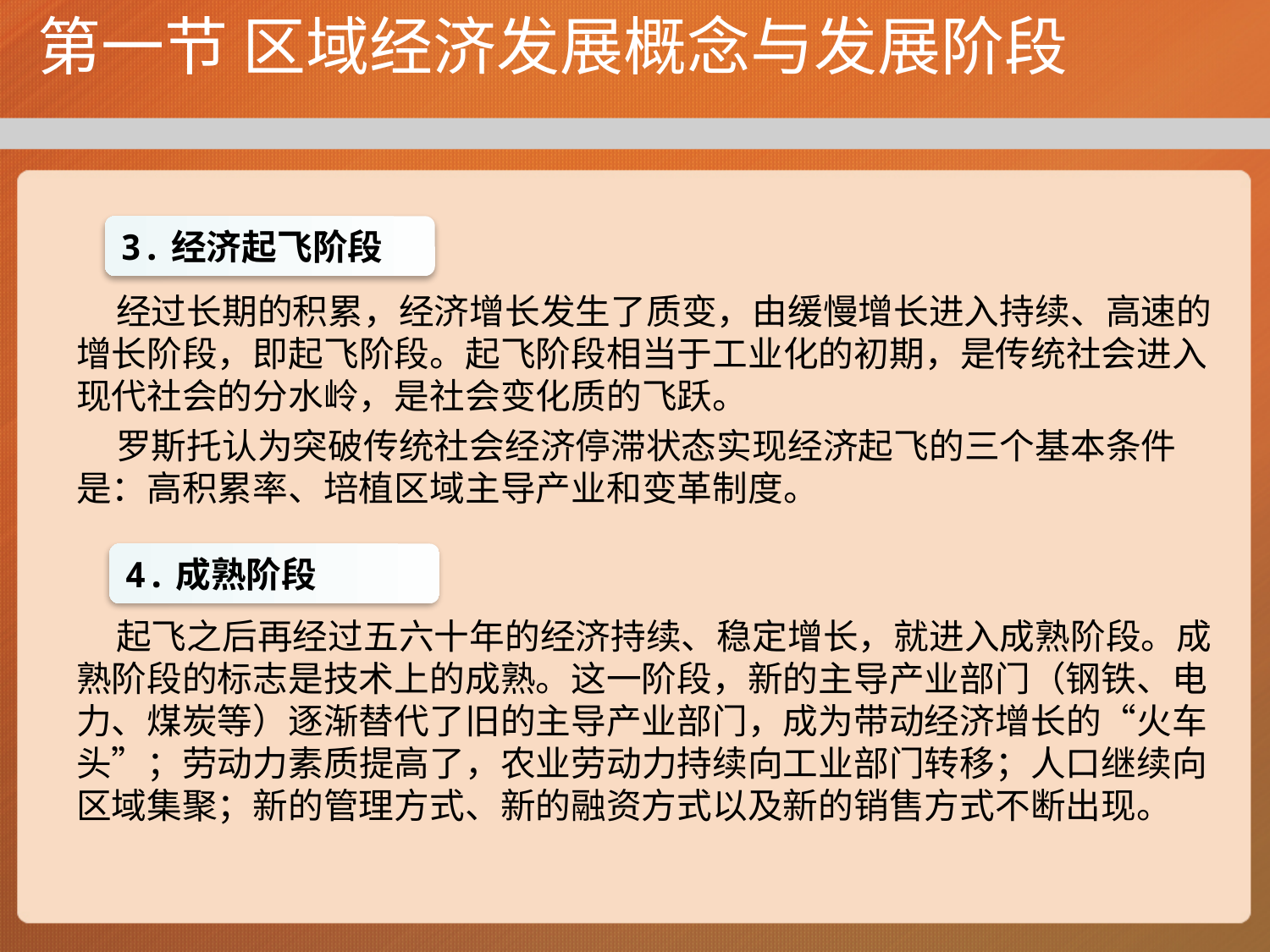

# 第一节 区域经济发展概念与发展阶段

    经过长期的积累，经济增长发生了质变，由缓慢增长进入持续、高速的增长阶段，即起飞阶段。起飞阶段相当于工业化的初期，是传统社会进入现代社会的分水岭，是社会变化质的飞跃。
    罗斯托认为突破传统社会经济停滞状态实现经济起飞的三个基本条件是：高积累率、培植区域主导产业和变革制度。

    起飞之后再经过五六十年的经济持续、稳定增长，就进入成熟阶段。成熟阶段的标志是技术上的成熟。这一阶段，新的主导产业部门（钢铁、电力、煤炭等）逐渐替代了旧的主导产业部门，成为带动经济增长的“火车头”；劳动力素质提高了，农业劳动力持续向工业部门转移；人口继续向区域集聚；新的管理方式、新的融资方式以及新的销售方式不断出现。
3.经济起飞阶段
4.成熟阶段